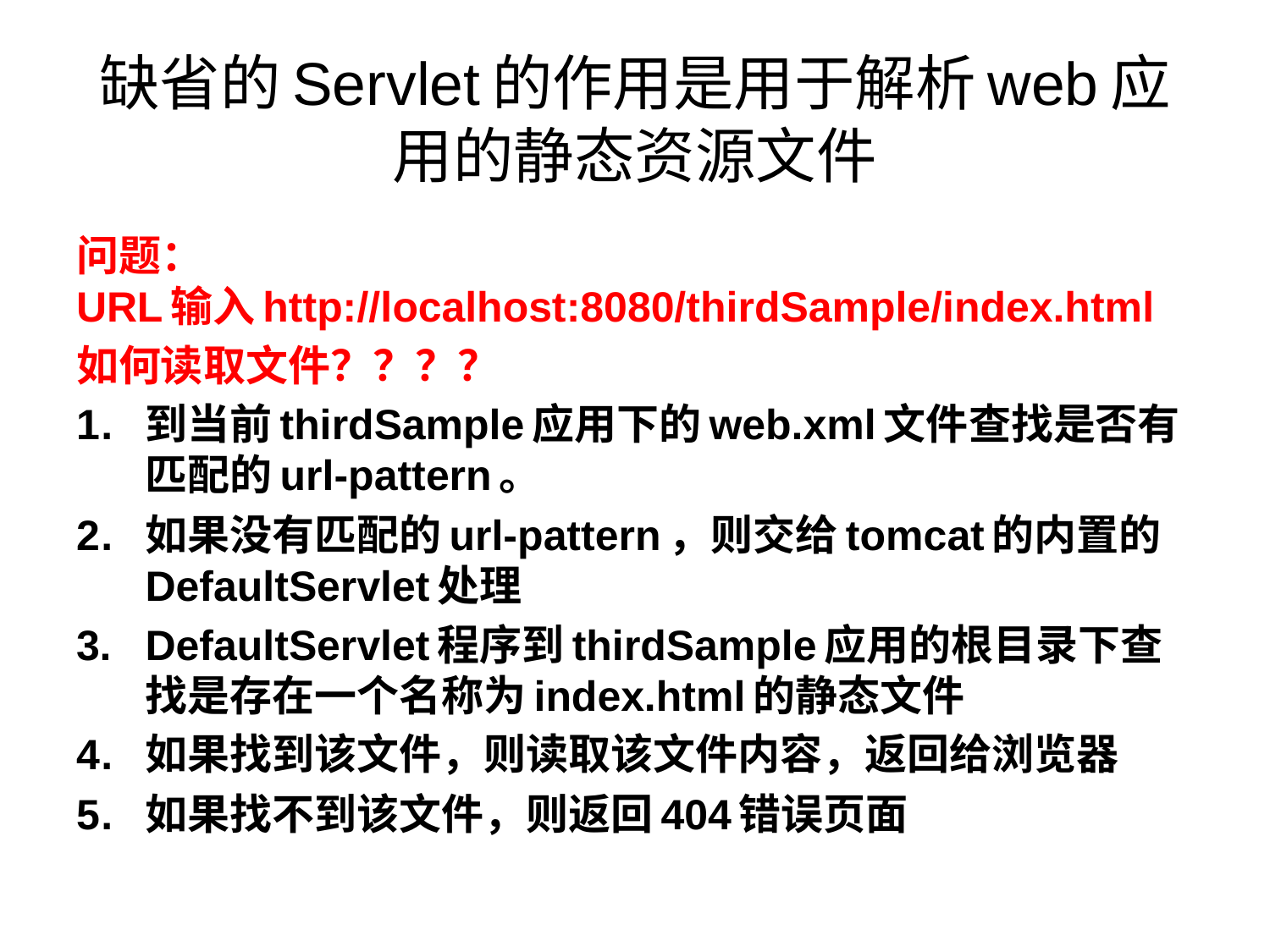

# 缺省的Servlet的作用是用于解析web应用的静态资源文件
问题： URL输入http://localhost:8080/thirdSample/index.html
如何读取文件？？？？
到当前thirdSample应用下的web.xml文件查找是否有匹配的url-pattern。
如果没有匹配的url-pattern，则交给tomcat的内置的DefaultServlet处理
DefaultServlet程序到thirdSample应用的根目录下查找是存在一个名称为index.html的静态文件
如果找到该文件，则读取该文件内容，返回给浏览器
如果找不到该文件，则返回404错误页面